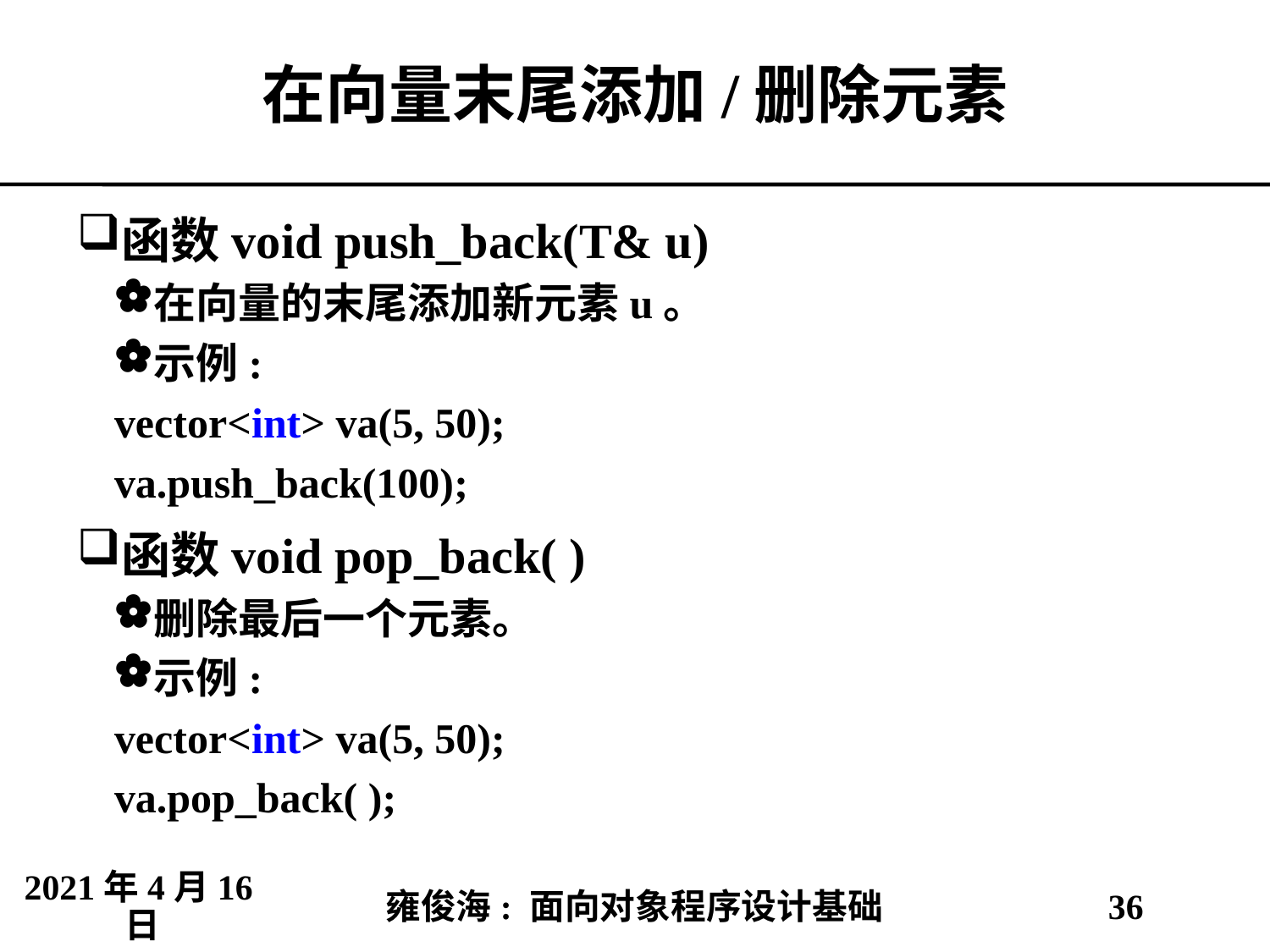

# 在向量末尾添加/删除元素

函数void push_back(T& u)
在向量的末尾添加新元素u。
示例:
vector<int> va(5, 50);
va.push_back(100);
函数void pop_back( )
删除最后一个元素。
示例:
vector<int> va(5, 50);
va.pop_back( );
2021年4月16日
雍俊海: 面向对象程序设计基础
36